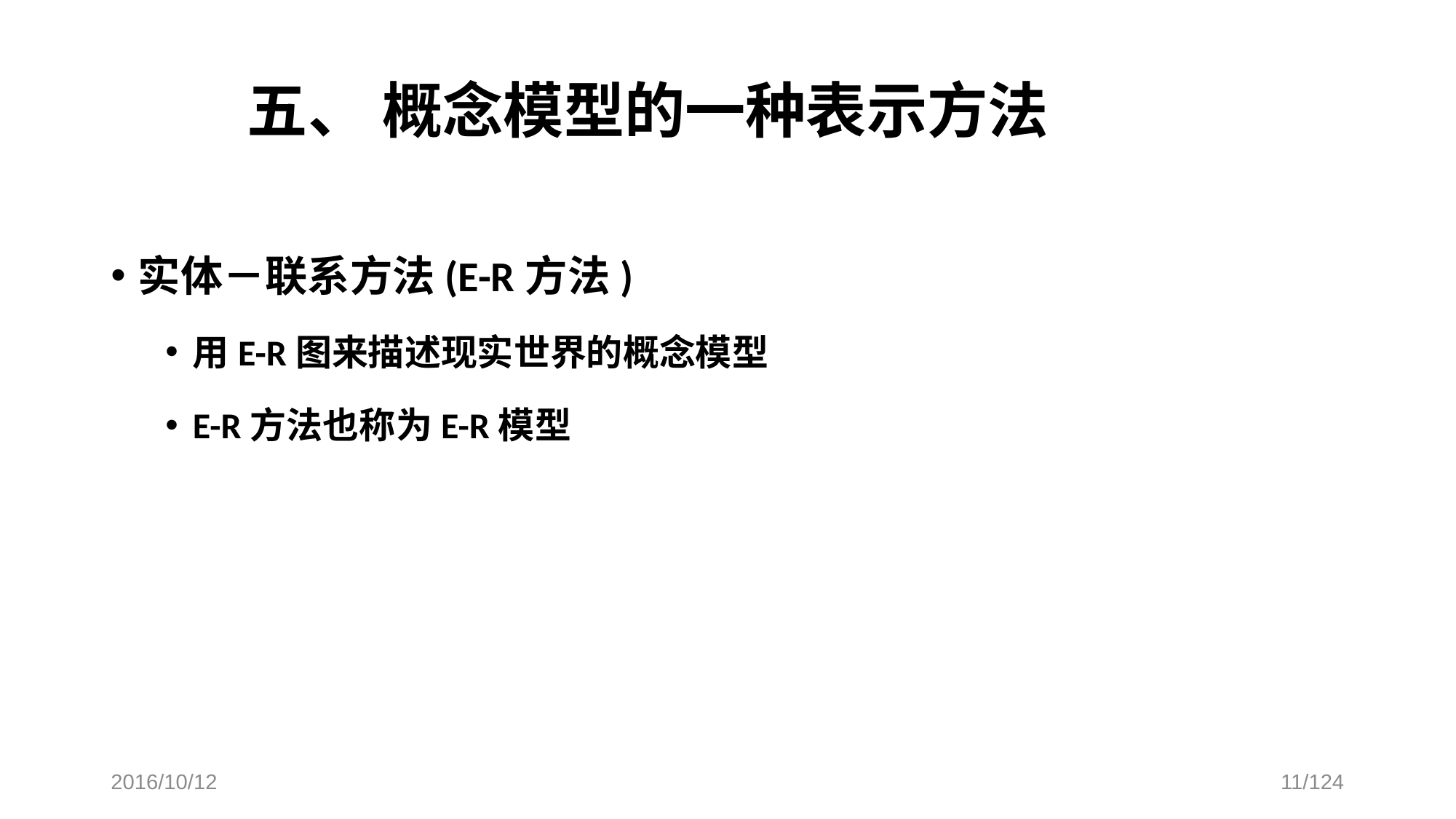

2016/10/12
# 五、 概念模型的一种表示方法
实体－联系方法(E-R方法)
用E-R图来描述现实世界的概念模型
E-R方法也称为E-R模型

11/124